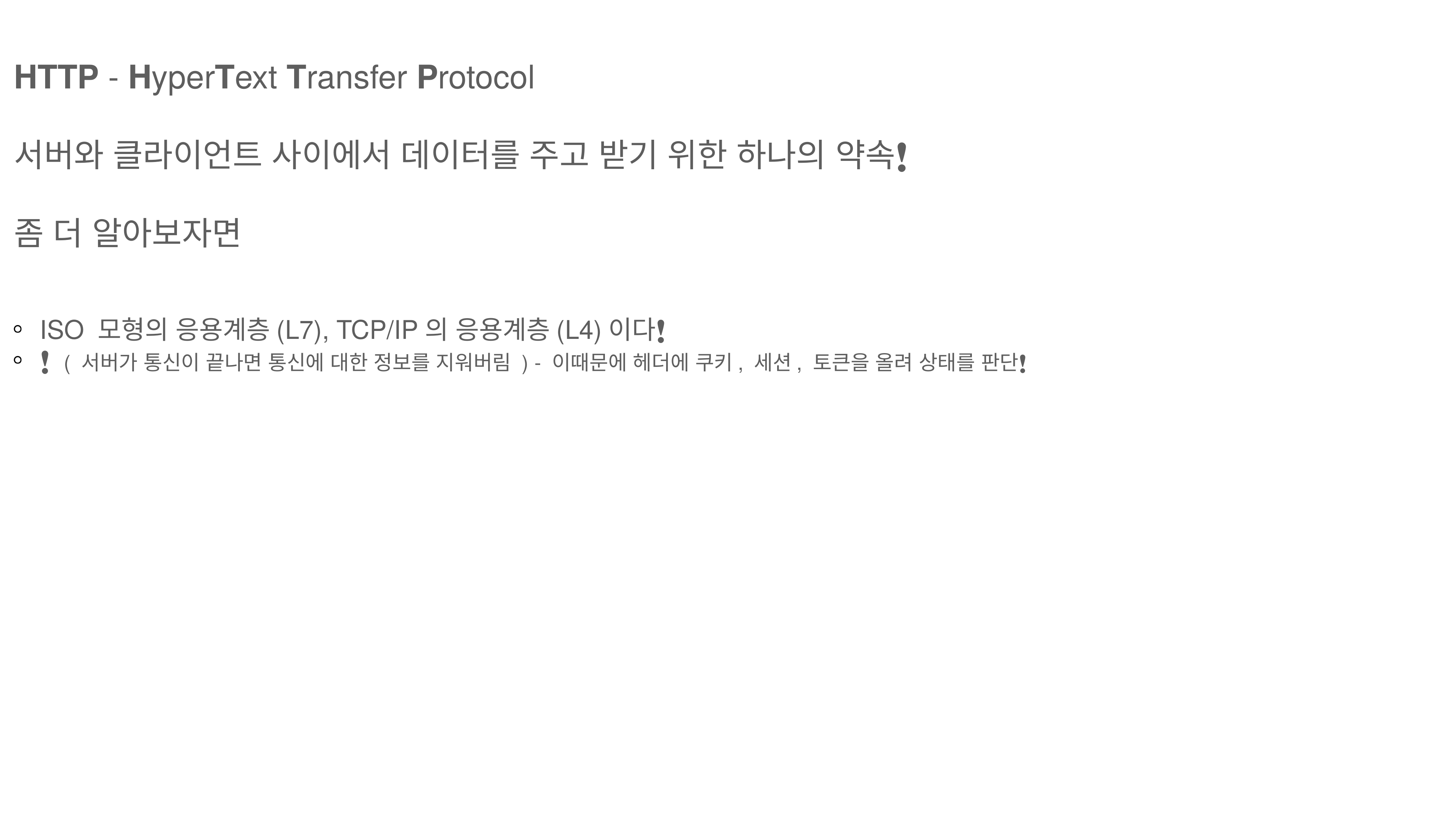

HTTP - HyperText Transfer Protocol

서버와 클라이언트 사이에서 데이터를 주고 받기 위한 하나의 약속❗️

좀 더 알아보자면

ISO 모형의 응용계층(L7), TCP/IP의 응용계층(L4)이다❗️
무상태 프로토콜이다❗️( 서버가 통신이 끝나면 통신에 대한 정보를 지워버림 ) - 이때문에 헤더에 쿠키, 세션, 토큰을 올려 상태를 판단❗️